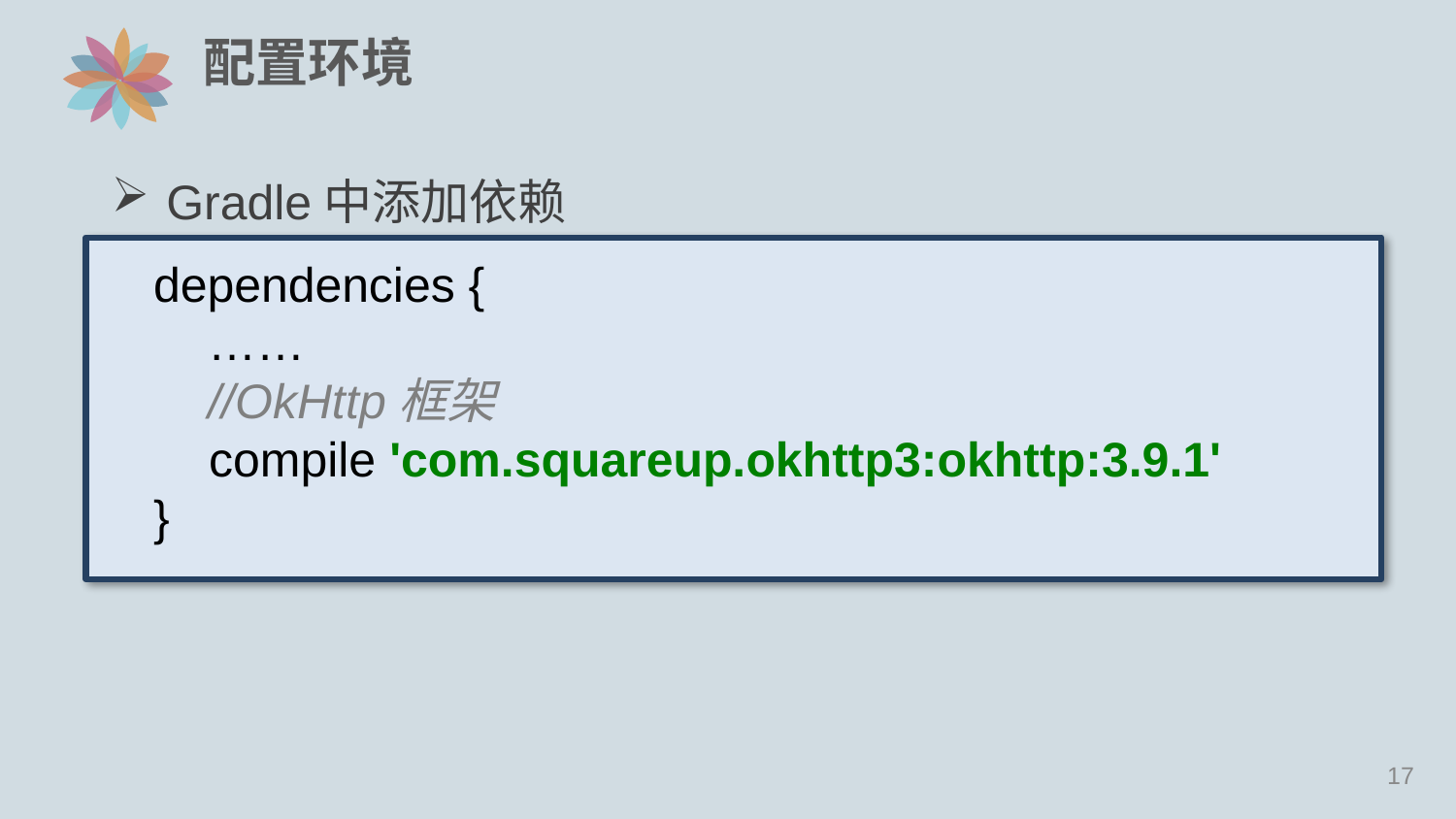

# 配置环境

Gradle中添加依赖

dependencies {
    ……
    //OkHttp框架
    compile 'com.squareup.okhttp3:okhttp:3.9.1'
}
17